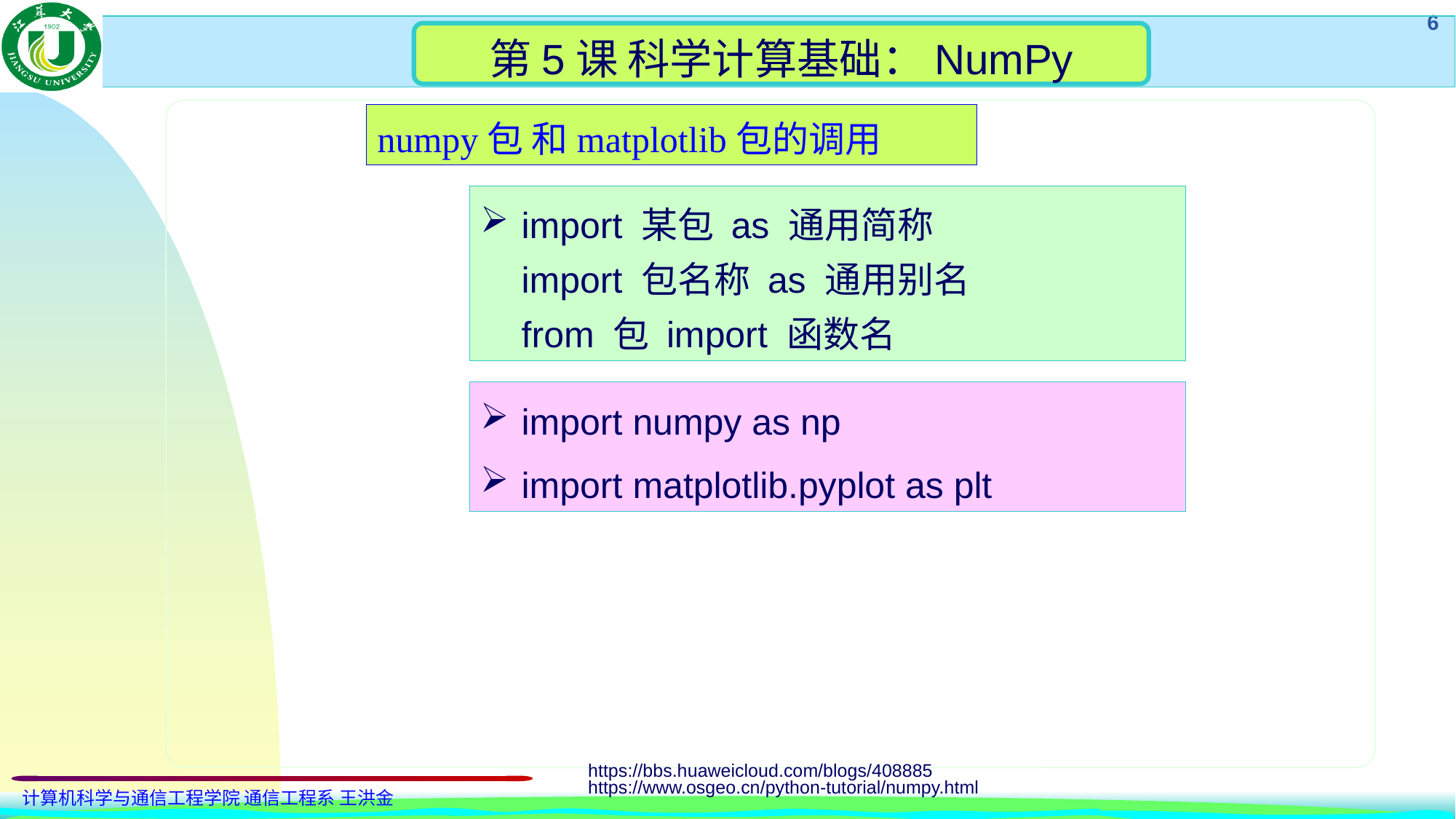

第5课 科学计算基础：NumPy
numpy包 和matplotlib包的调用
import 某包 as 通用简称
import 包名称 as 通用别名
from 包 import 函数名​​
import numpy as np
import matplotlib.pyplot as plt
https://bbs.huaweicloud.com/blogs/408885
https://www.osgeo.cn/python-tutorial/numpy.html